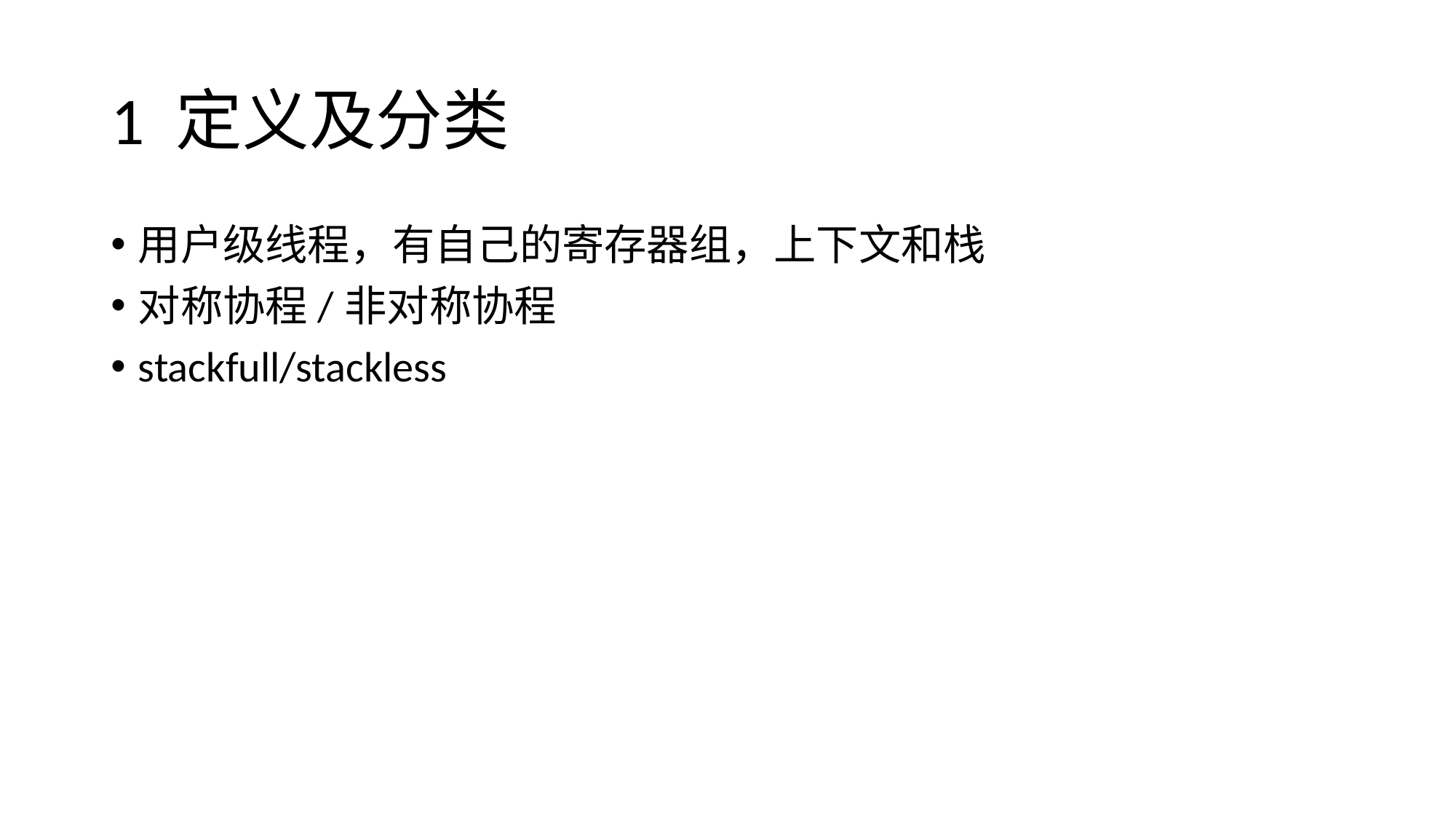

# 1 定义及分类
用户级线程，有自己的寄存器组，上下文和栈
对称协程/非对称协程
stackfull/stackless